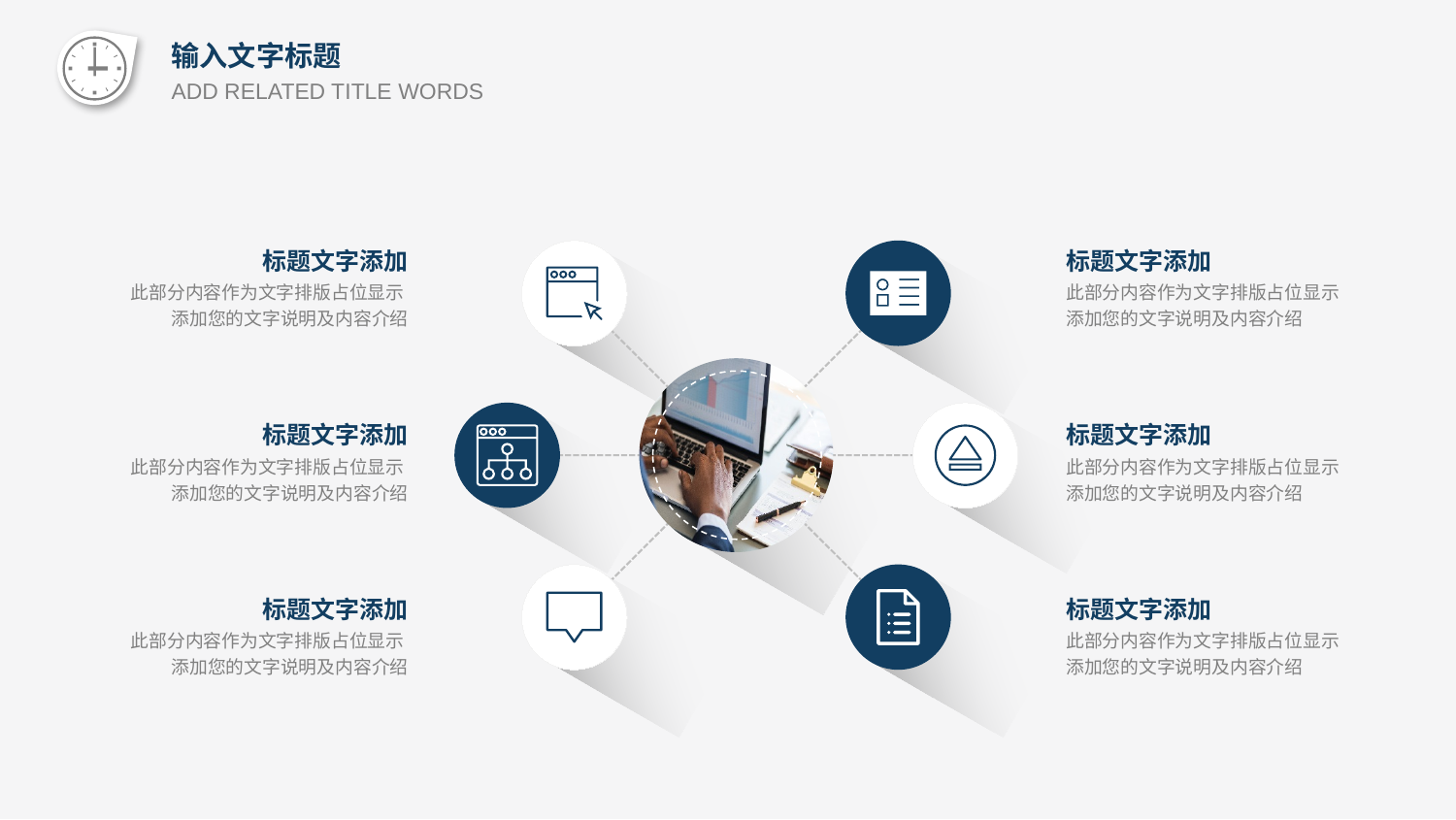

标题文字添加
此部分内容作为文字排版占位显示
添加您的文字说明及内容介绍
标题文字添加
此部分内容作为文字排版占位显示
添加您的文字说明及内容介绍

标题文字添加
此部分内容作为文字排版占位显示
添加您的文字说明及内容介绍
标题文字添加
此部分内容作为文字排版占位显示
添加您的文字说明及内容介绍
标题文字添加
此部分内容作为文字排版占位显示
添加您的文字说明及内容介绍
标题文字添加
此部分内容作为文字排版占位显示
添加您的文字说明及内容介绍